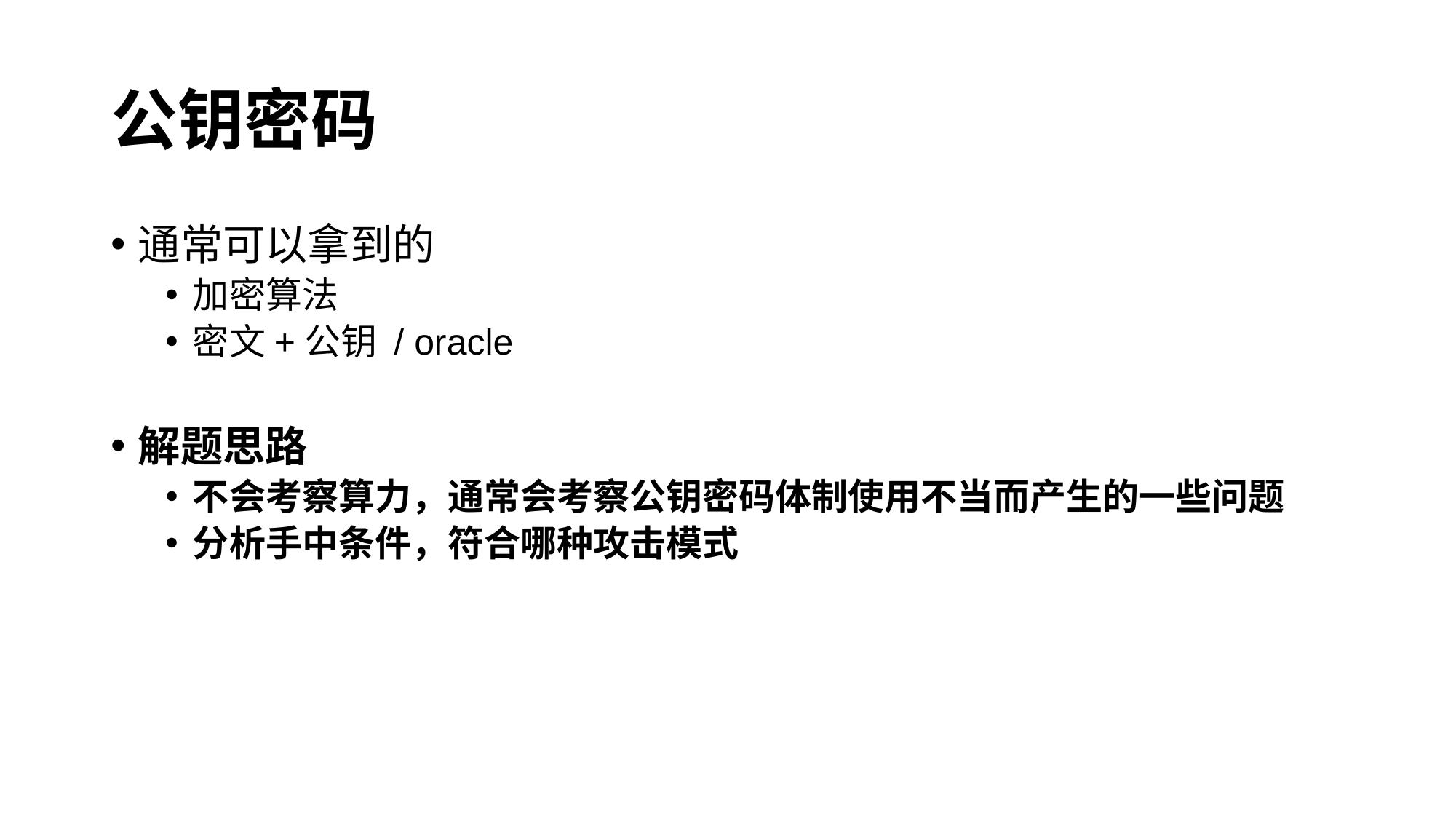

# 公钥密码
通常可以拿到的
加密算法
密文+公钥 / oracle

解题思路
不会考察算力，通常会考察公钥密码体制使用不当而产生的一些问题
分析手中条件，符合哪种攻击模式